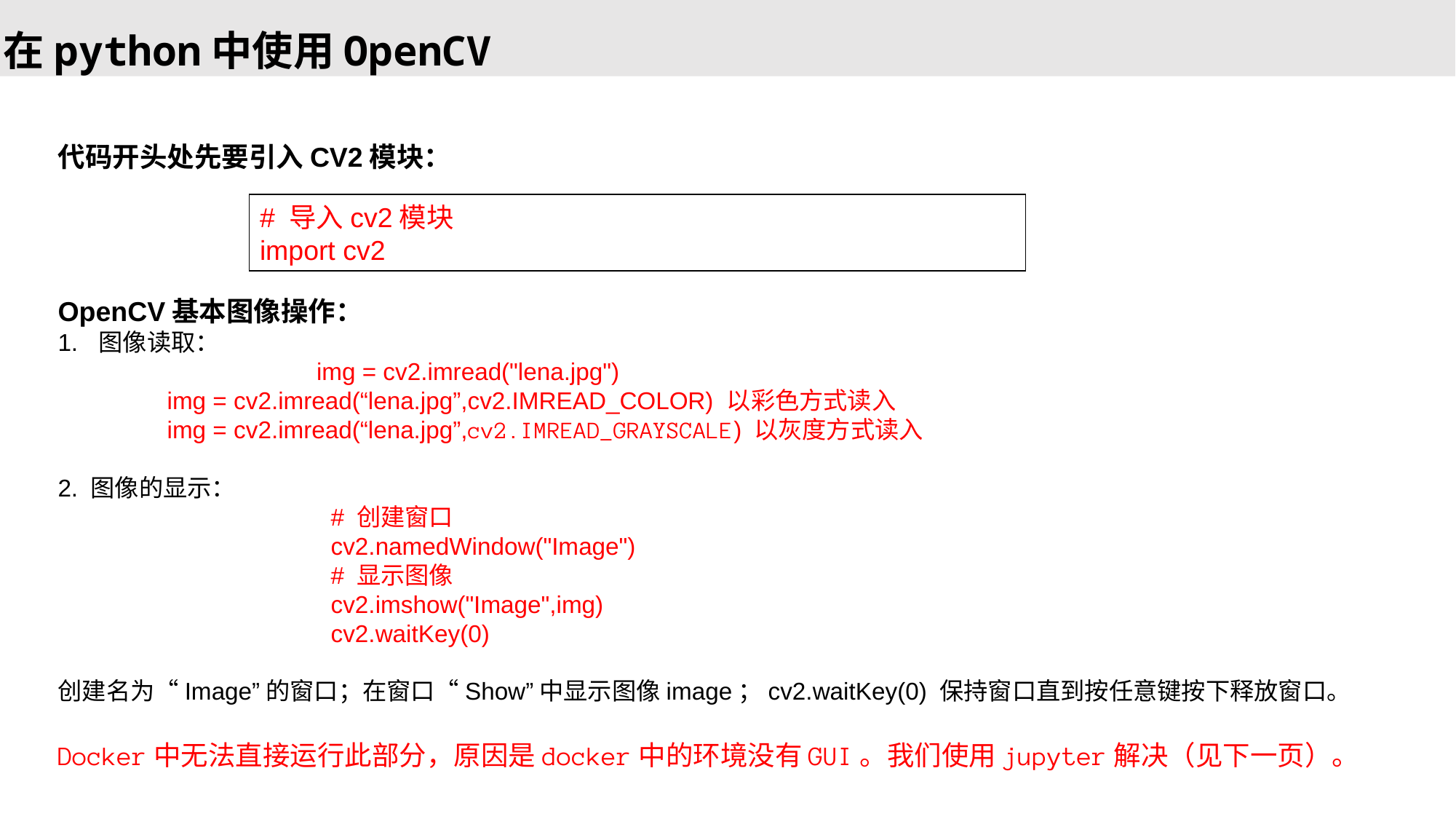

在python中使用OpenCV
代码开头处先要引入CV2模块：
# 导入cv2模块
import cv2
OpenCV基本图像操作：
图像读取：
		      img = cv2.imread("lena.jpg")
	img = cv2.imread(“lena.jpg”,cv2.IMREAD_COLOR) 以彩色方式读入
	img = cv2.imread(“lena.jpg”,cv2.IMREAD_GRAYSCALE) 以灰度方式读入

2. 图像的显示：
# 创建窗口
cv2.namedWindow("Image")
# 显示图像
cv2.imshow("Image",img)
cv2.waitKey(0)

创建名为“Image”的窗口；在窗口“Show”中显示图像image；cv2.waitKey(0) 保持窗口直到按任意键按下释放窗口。
Docker中无法直接运行此部分，原因是docker中的环境没有GUI。我们使用jupyter解决（见下一页）。